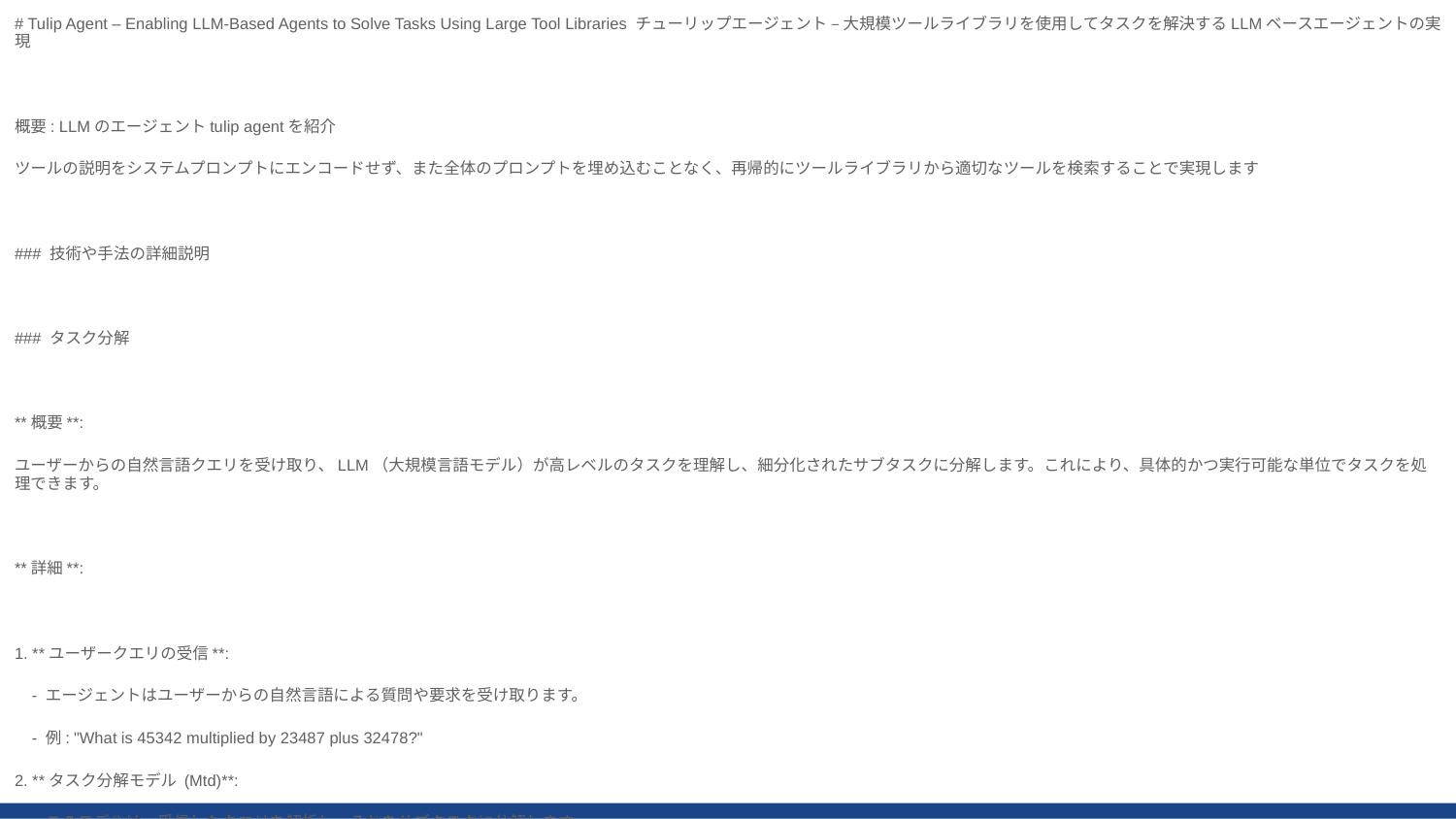

# Tulip Agent – Enabling LLM-Based Agents to Solve Tasks Using Large Tool Libraries チューリップエージェント – 大規模ツールライブラリを使用してタスクを解決するLLMベースエージェントの実現

概要: LLMのエージェントtulip agentを紹介
ツールの説明をシステムプロンプトにエンコードせず、また全体のプロンプトを埋め込むことなく、再帰的にツールライブラリから適切なツールを検索することで実現します

### 技術や手法の詳細説明

### タスク分解

**概要**:
ユーザーからの自然言語クエリを受け取り、LLM（大規模言語モデル）が高レベルのタスクを理解し、細分化されたサブタスクに分解します。これにより、具体的かつ実行可能な単位でタスクを処理できます。

**詳細**:

1. **ユーザークエリの受信**:
    - エージェントはユーザーからの自然言語による質問や要求を受け取ります。
    - 例: "What is 45342 multiplied by 23487 plus 32478?"
2. **タスク分解モデル (Mtd)**:
    - このモデルは、受信したクエリを解析し、それをサブタスクに分解します。
    - 例: 上記のクエリを受け取った場合、以下のようなサブタスクに分解されます:
        1. "Multiply 45342 by 23487."
        2. "Add the result of step 1 to 32478."
3. **分解結果の構造化**:
    - 分解されたサブタスクはリスト形式で構造化され、次の処理ステップに渡されます。
    - JSON形式で返される場合:

        ```json
        {
          "subtasks": [
            "Multiply 45342 by 23487",
            "Add the result of step 1 to 32478"
          ]
        }
        ```

### ツール検索

**概要**:
各サブタスクに適したツールを、エージェントのツールライブラリから再帰的に検索します。これにより、最適なツールを見つけ出し、効率的にタスクを実行できます。

**詳細**:

1. **ツールライブラリの初期化**:
    - 使用可能なツール（Python関数など）の情報を、コードインスペクションを通じて収集し、ライブラリに保存します。
    - 例:

        ```python
        def add(a: float, b: float) -> float:
            """
            Add two numbers.
            :param a: The first number.
            :param b: The second number.
            :return: The sum of a and b.
            """
            return a + b
        ```

2. **サブタスクの検索クエリ生成**:
    - 分解された各サブタスクのために検索クエリを生成します。
    - 例: "Multiply two numbers" というクエリを生成。
3. **ツール検索モジュール (Ms)**:
    - 生成されたクエリに基づいて、ツールライブラリ内で最も適したツールを検索します。
    - ツールライブラリはベクトルストアとして実装され、埋め込み検索を使用してツールの説明とサブタスクの類似度を計算します。
    - 例:

        ```python
        tools = search_tools("Multiply two numbers", top_k=5)
        ```

4. **ツール選択**:
    - 検索結果から最適なツールを選択し、サブタスクに割り当てます。

### ツール実行

**概要**:
選択されたツールを使用してサブタスクを実行し、その結果をLLMにフィードバックします。これにより、次のステップが適切に実行され、最終的なタスクが完了します。

**詳細**:

1. **ツール呼び出しの生成**:
    - 選択されたツールに対して、必要な入力パラメータを設定し、ツール呼び出しを生成します。
    - 例:

        ```json
        {
          "tool": "multiply",
          "parameters": {
            "a": 45342,
            "b": 23487
          }
        }
        ```

2. **ツール実行**:
    - ツール呼び出しを実行し、結果を取得します。
    - 例:

        ```python
        result = multiply(45342, 23487)  # 結果: 1064947554
        ```

3. **結果のフィードバック**:
    - 実行結果をLLMにフィードバックし、次のサブタスクの実行に使用します。
    - 例:

        ```python
        intermediate_result = result
        ```

4. **最終結果の生成**:
    - 全てのサブタスクが完了した後、LLMが最終的な結果を生成し、ユーザーに返答します。
    - 例:

        ```python
        final_result = intermediate_result + 32478  # 結果: 1064980032
        ```

### 自律的ツール管理

**概要**:
エージェントはツールライブラリに対する作成、読み取り、更新、削除（CRUD）操作を行い、自律的にツールを管理・追加します。これにより、エージェントは継続的に学習し、ツールセットを進化させることができます。

**詳細**:

1. **ツールの作成 (Create)**:
    - 新しいタスクに対応するために、新しいツールを生成します。LLMのコード生成能力を利用します。
    - 例: ユーザーの要求に応じて新しい数学関数を生成。
2. **ツールの読み取り (Read)**:
    - 既存のツールの情報を読み取り、タスクに利用します。
    - 例: 既存の「加算」関数を呼び出し、パラメータを確認。
3. **ツールの更新 (Update)**:
    - 既存のツールを改良または修正します。既存のコードに追加情報を提供し、更新されたツールを生成。
    - 例: 既存の「平方根」関数を負の数に対応するように更新。
4. **ツールの削除 (Delete)**:
    - 不要なツールをライブラリから削除します。
    - 例: 使われなくなった関数を削除し、ライブラリをクリーンに保つ。